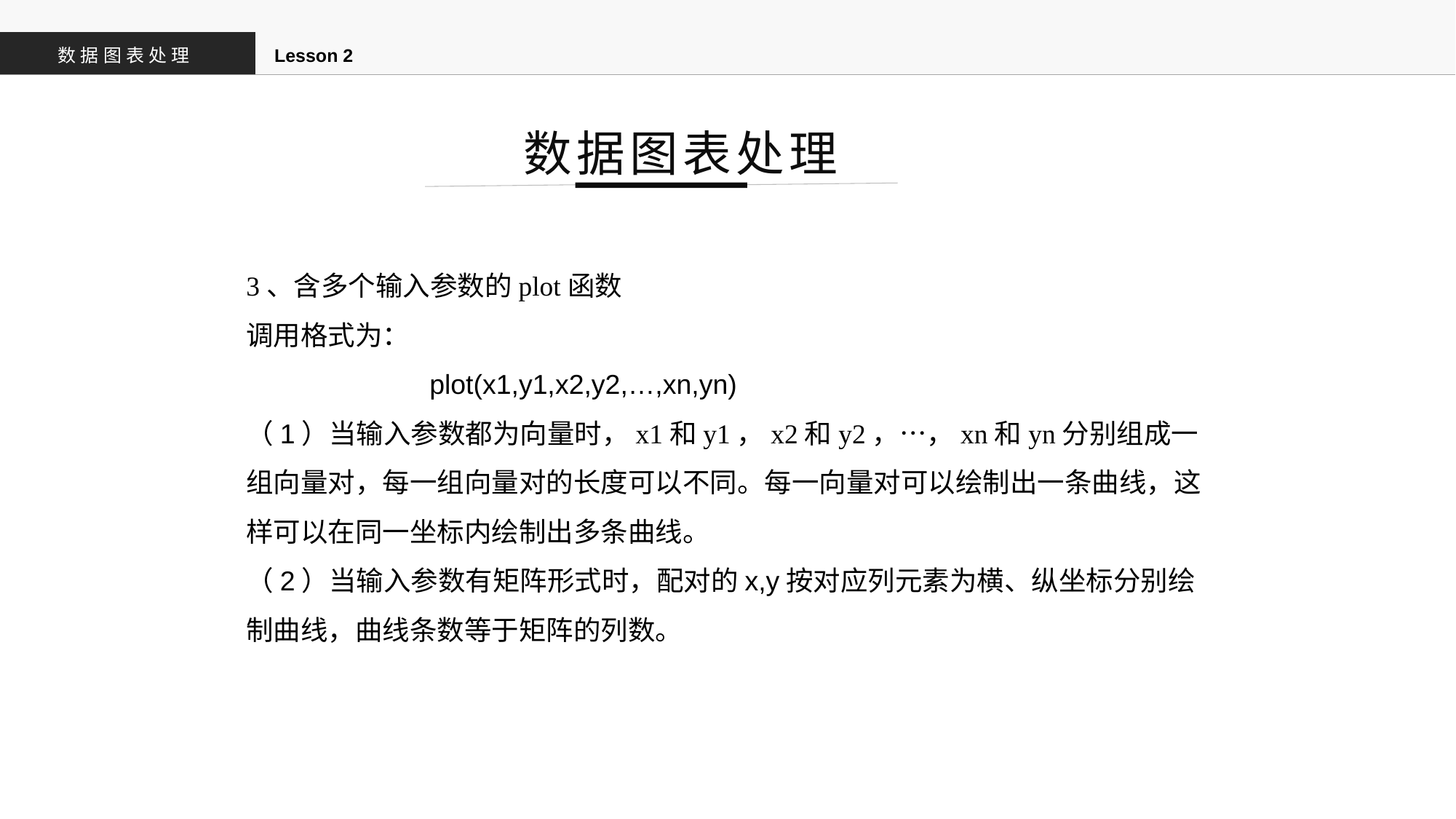

数据图表处理
Lesson 2
数据图表处理

3、含多个输入参数的plot函数
调用格式为：
                        plot(x1,y1,x2,y2,…,xn,yn)
（1）当输入参数都为向量时，x1和y1，x2和y2，…，xn和yn分别组成一组向量对，每一组向量对的长度可以不同。每一向量对可以绘制出一条曲线，这样可以在同一坐标内绘制出多条曲线。
（2）当输入参数有矩阵形式时，配对的x,y按对应列元素为横、纵坐标分别绘制曲线，曲线条数等于矩阵的列数。